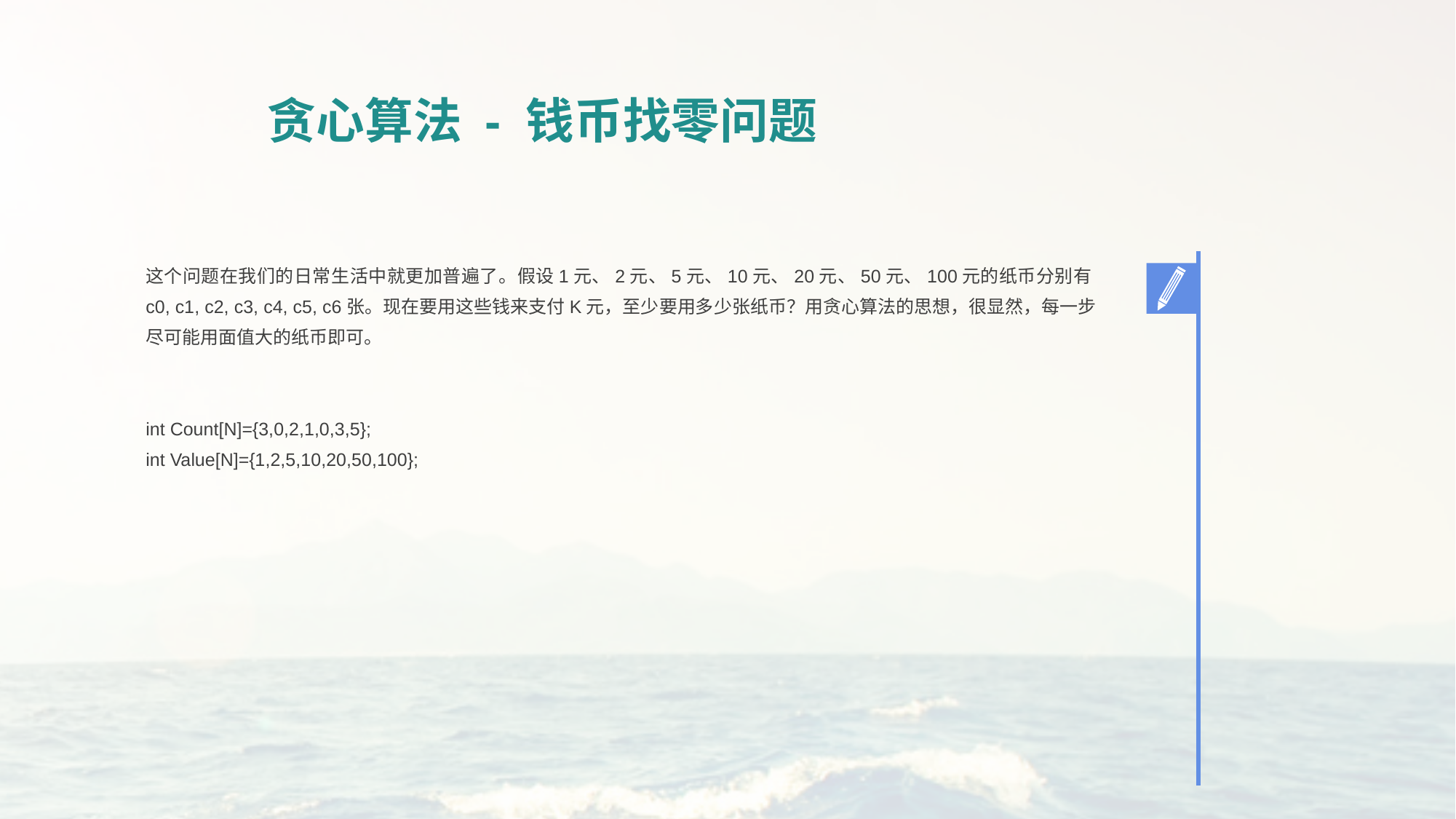

贪心算法 - 钱币找零问题
这个问题在我们的日常生活中就更加普遍了。假设1元、2元、5元、10元、20元、50元、100元的纸币分别有c0, c1, c2, c3, c4, c5, c6张。现在要用这些钱来支付K元，至少要用多少张纸币？用贪心算法的思想，很显然，每一步尽可能用面值大的纸币即可。

int Count[N]={3,0,2,1,0,3,5};
int Value[N]={1,2,5,10,20,50,100};